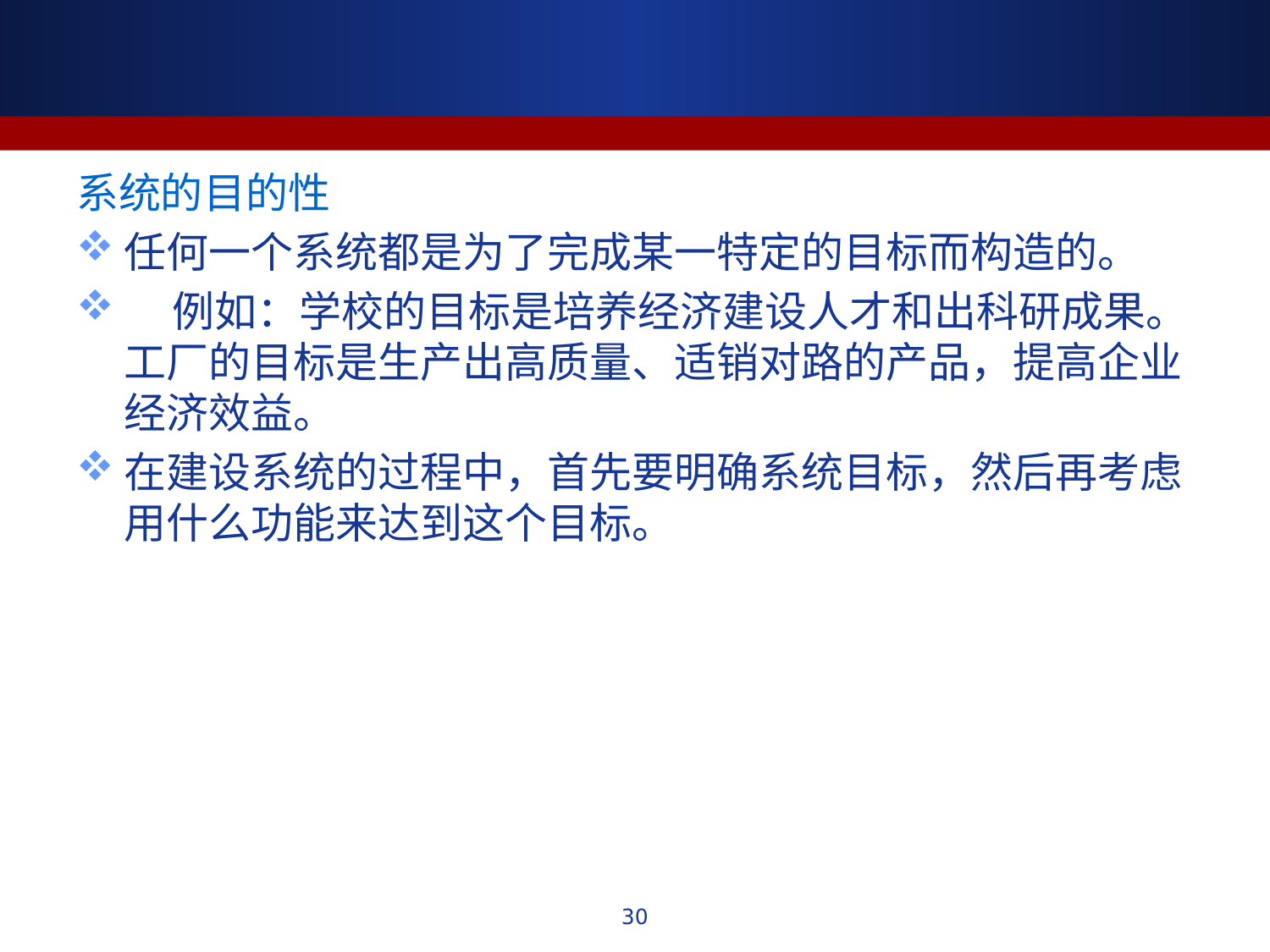

#
系统的目的性
任何一个系统都是为了完成某一特定的目标而构造的。
    例如：学校的目标是培养经济建设人才和出科研成果。 工厂的目标是生产出高质量、适销对路的产品，提高企业经济效益。
在建设系统的过程中，首先要明确系统目标，然后再考虑用什么功能来达到这个目标。

30